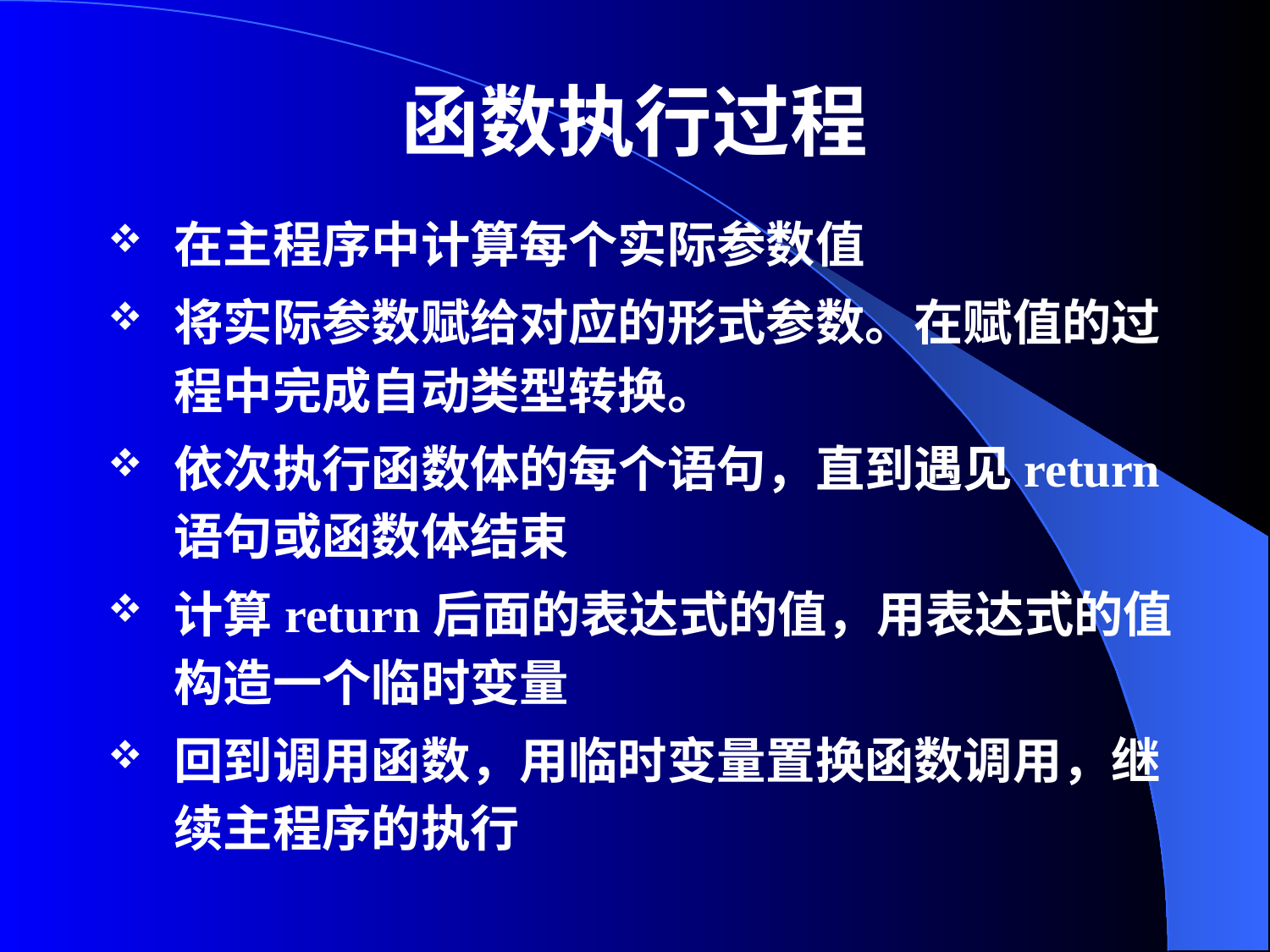

# 函数执行过程
在主程序中计算每个实际参数值
将实际参数赋给对应的形式参数。在赋值的过程中完成自动类型转换。
依次执行函数体的每个语句，直到遇见return语句或函数体结束
计算return后面的表达式的值，用表达式的值构造一个临时变量
回到调用函数，用临时变量置换函数调用，继续主程序的执行